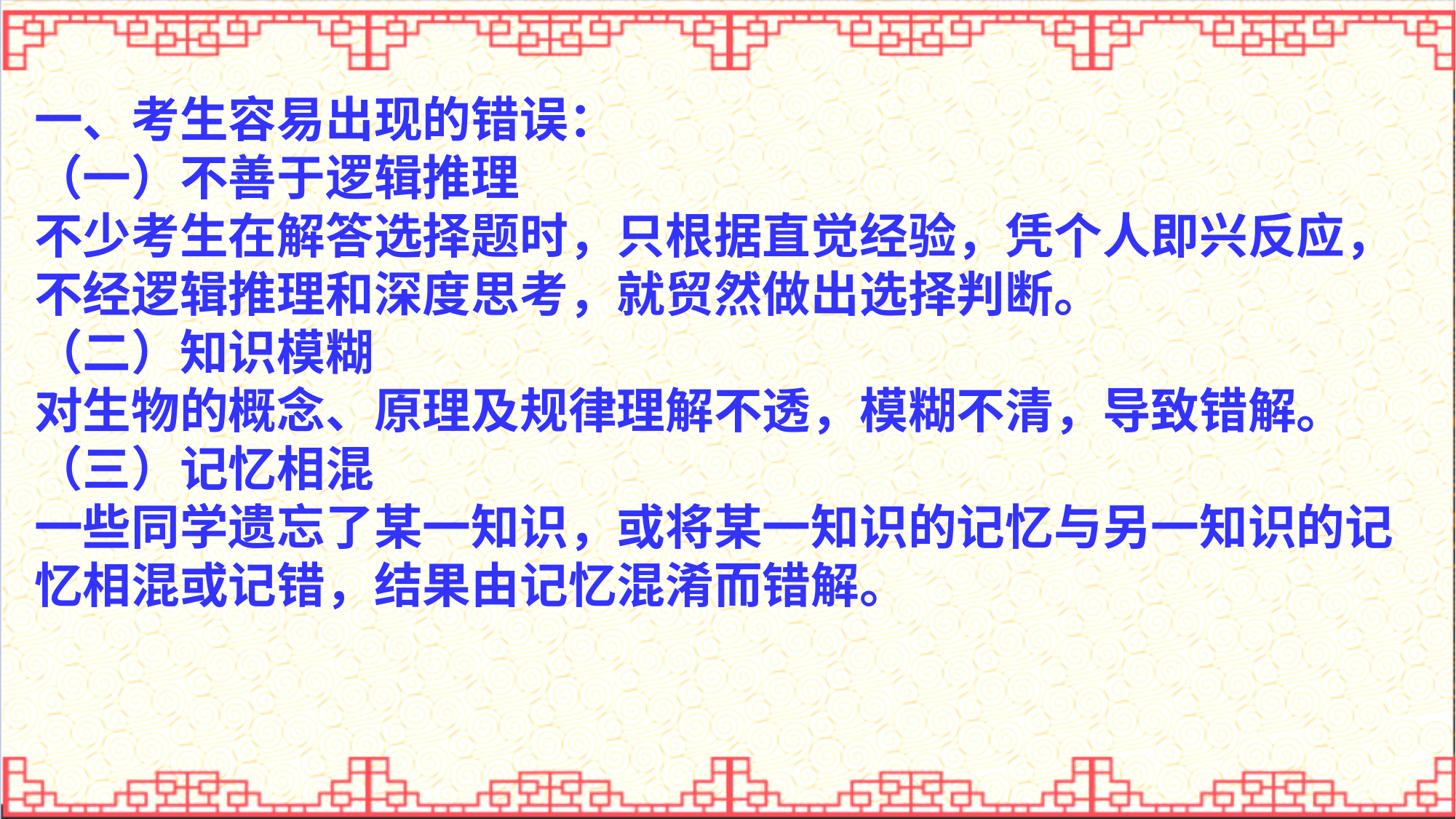

一、考生容易出现的错误：（一）不善于逻辑推理不少考生在解答选择题时，只根据直觉经验，凭个人即兴反应，不经逻辑推理和深度思考，就贸然做出选择判断。（二）知识模糊对生物的概念、原理及规律理解不透，模糊不清，导致错解。（三）记忆相混一些同学遗忘了某一知识，或将某一知识的记忆与另一知识的记忆相混或记错，结果由记忆混淆而错解。